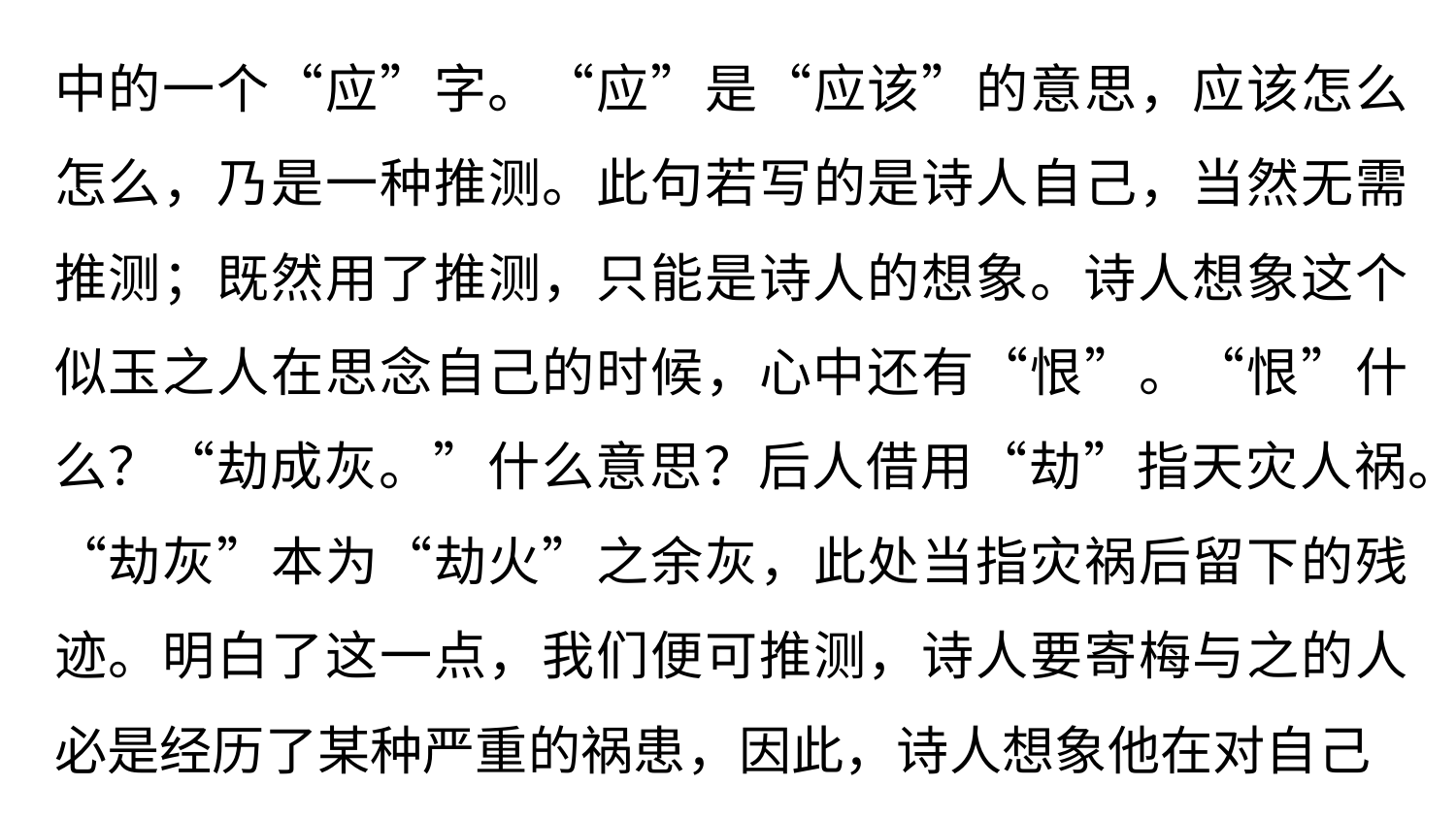

中的一个“应”字。“应”是“应该”的意思，应该怎么怎么，乃是一种推测。此句若写的是诗人自己，当然无需推测；既然用了推测，只能是诗人的想象。诗人想象这个似玉之人在思念自己的时候，心中还有“恨”。“恨”什么？“劫成灰。”什么意思？后人借用“劫”指天灾人祸。“劫灰”本为“劫火”之余灰，此处当指灾祸后留下的残迹。明白了这一点，我们便可推测，诗人要寄梅与之的人必是经历了某种严重的祸患，因此，诗人想象他在对自己